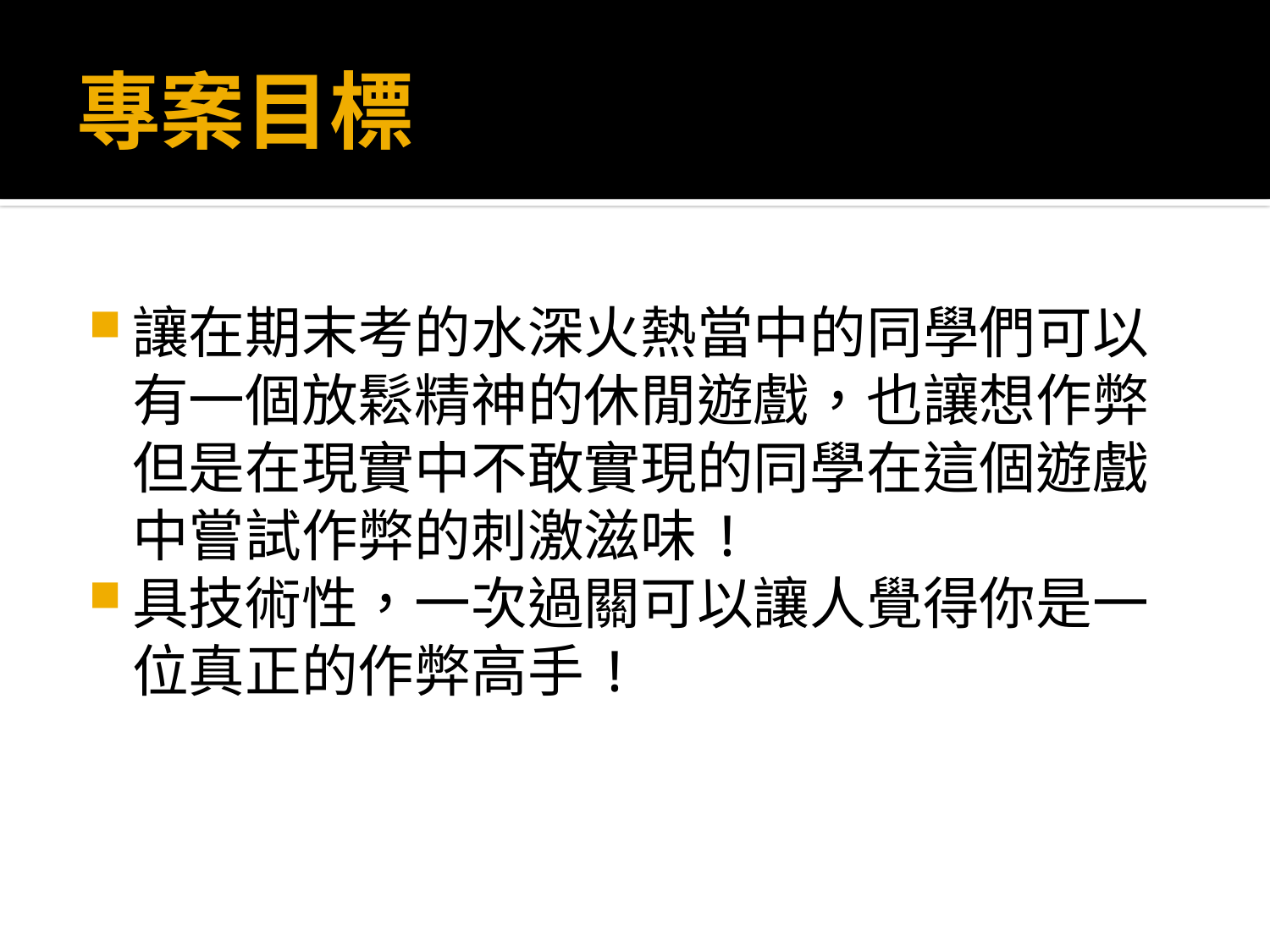

# 專案目標

讓在期末考的水深火熱當中的同學們可以有一個放鬆精神的休閒遊戲，也讓想作弊但是在現實中不敢實現的同學在這個遊戲中嘗試作弊的刺激滋味!
具技術性，一次過關可以讓人覺得你是一位真正的作弊高手!